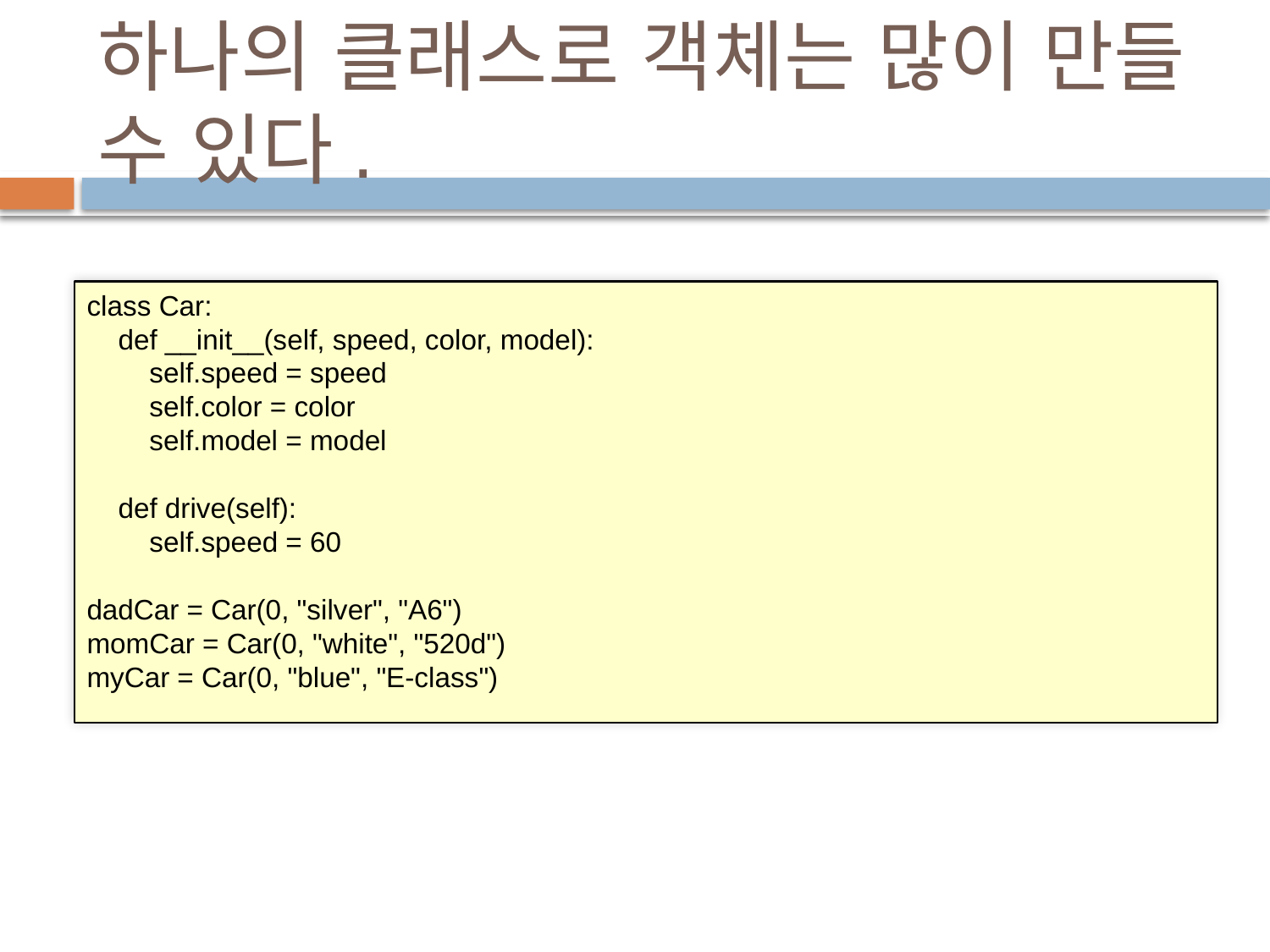

# 하나의 클래스로 객체는 많이 만들 수 있다.
class Car:
    def __init__(self, speed, color, model):
        self.speed = speed
        self.color = color
        self.model = model

    def drive(self):
        self.speed = 60

dadCar = Car(0, "silver", "A6")
momCar = Car(0, "white", "520d")
myCar = Car(0, "blue", "E-class")